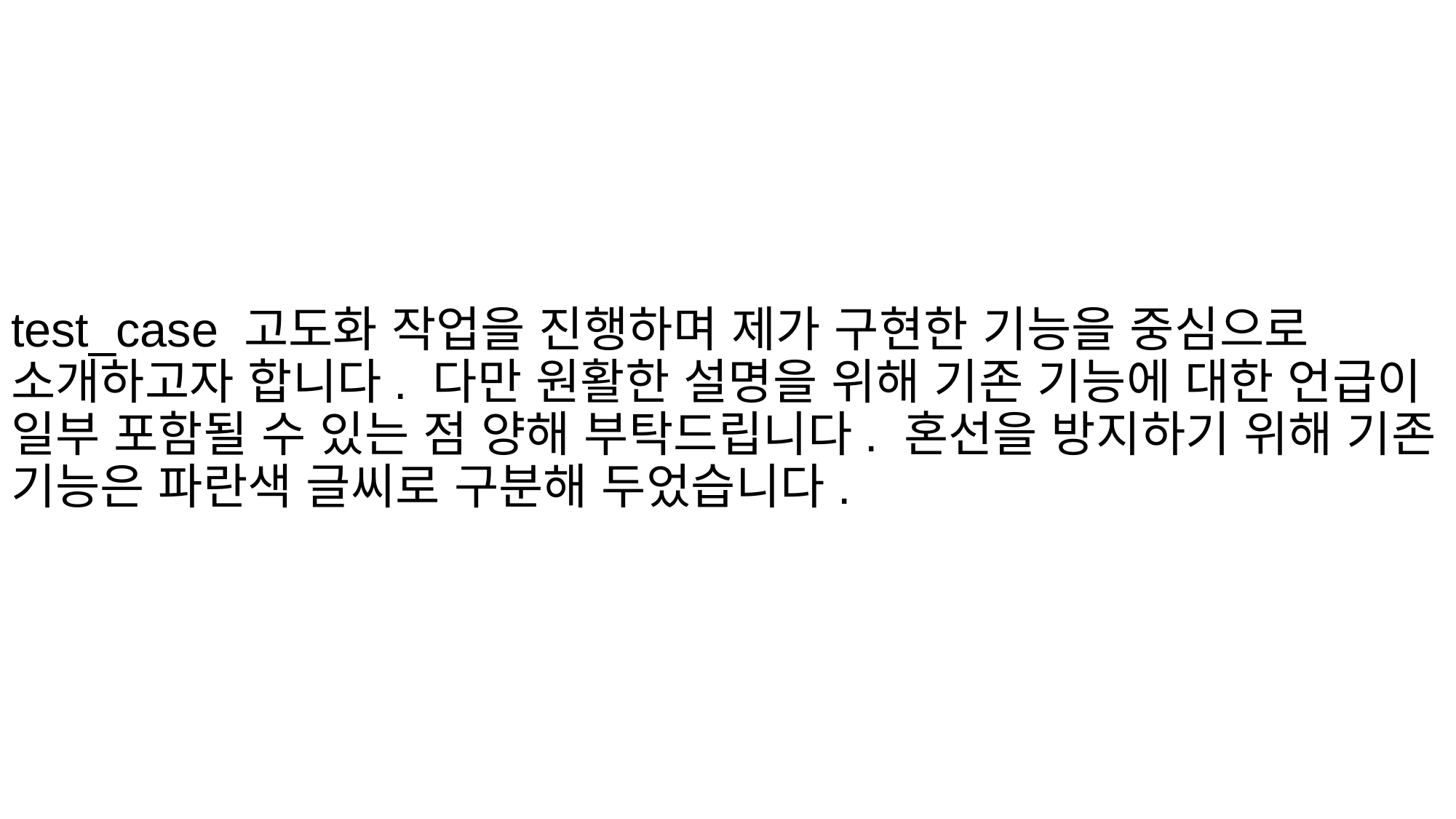

# test_case 고도화 작업을 진행하며 제가 구현한 기능을 중심으로 소개하고자 합니다. 다만 원활한 설명을 위해 기존 기능에 대한 언급이 일부 포함될 수 있는 점 양해 부탁드립니다. 혼선을 방지하기 위해 기존 기능은 파란색 글씨로 구분해 두었습니다.